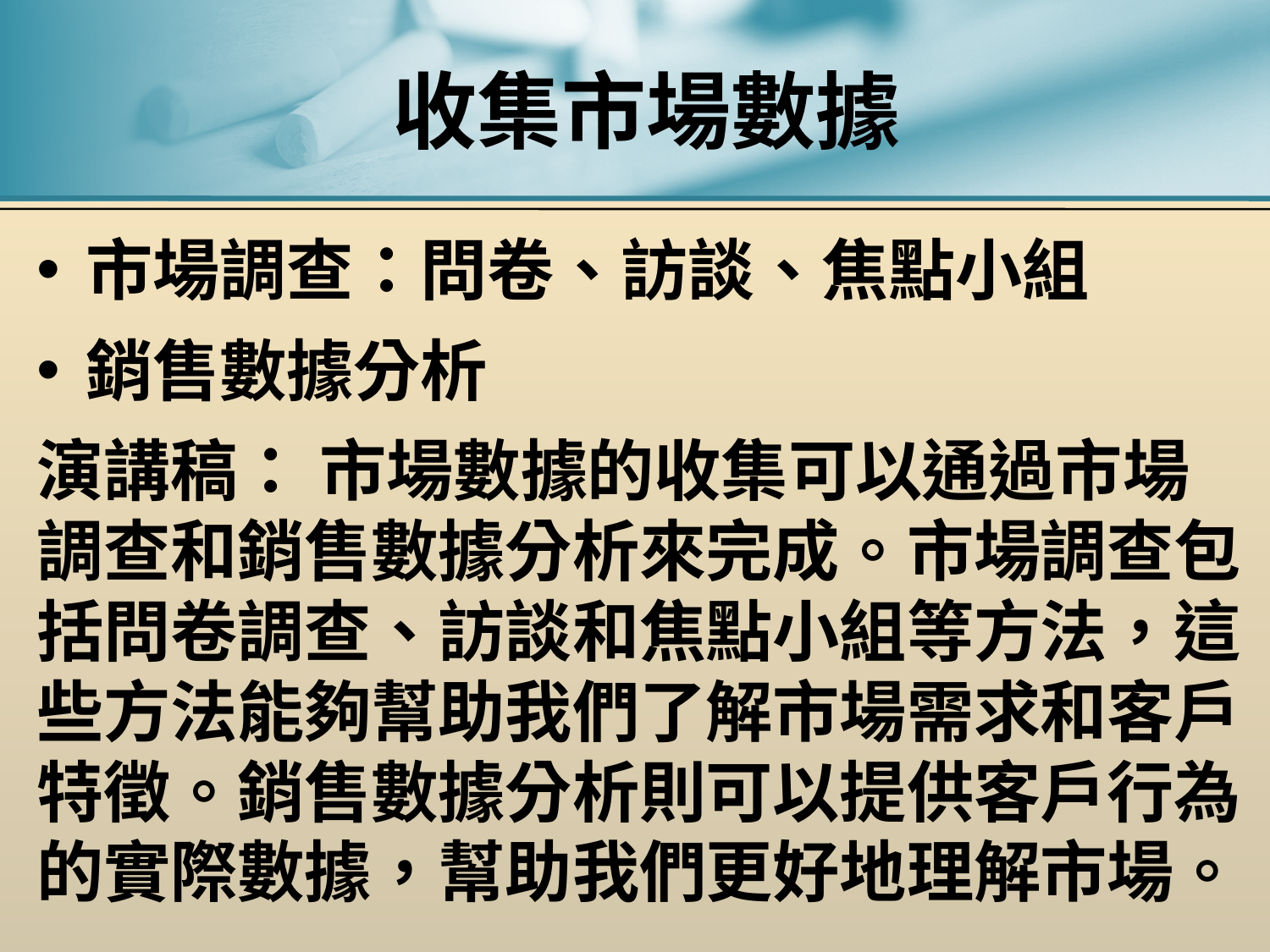

# 收集市場數據
市場調查：問卷、訪談、焦點小組
銷售數據分析
演講稿： 市場數據的收集可以通過市場調查和銷售數據分析來完成。市場調查包括問卷調查、訪談和焦點小組等方法，這些方法能夠幫助我們了解市場需求和客戶特徵。銷售數據分析則可以提供客戶行為的實際數據，幫助我們更好地理解市場。